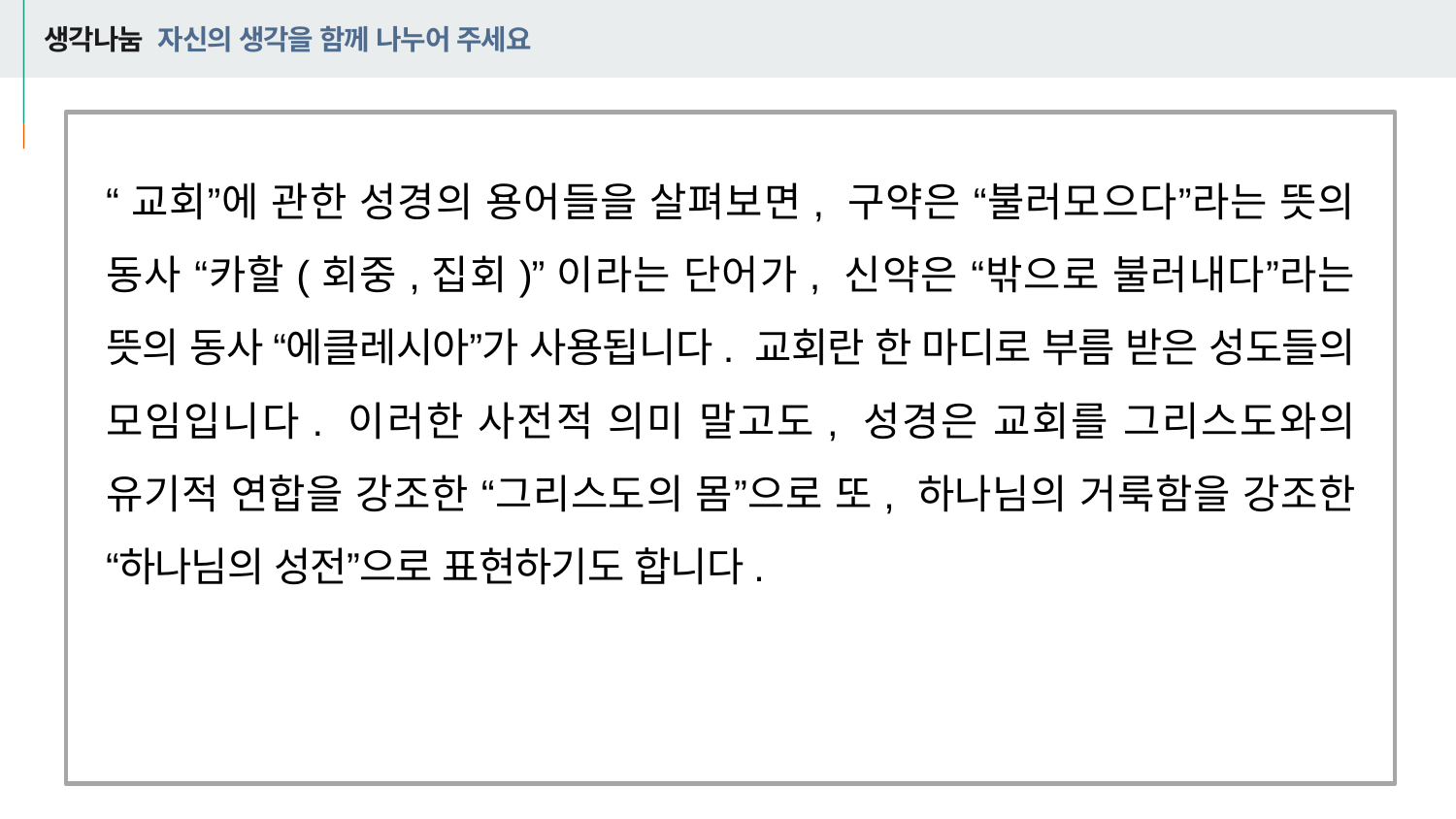

# 생각나눔  자신의 생각을 함께 나누어 주세요
“교회”에 관한 성경의 용어들을 살펴보면, 구약은 “불러모으다”라는 뜻의 동사 “카할(회중,집회)”이라는 단어가, 신약은 “밖으로 불러내다”라는 뜻의 동사 “에클레시아”가 사용됩니다. 교회란 한 마디로 부름 받은 성도들의 모임입니다. 이러한 사전적 의미 말고도, 성경은 교회를 그리스도와의 유기적 연합을 강조한 “그리스도의 몸”으로 또, 하나님의 거룩함을 강조한 “하나님의 성전”으로 표현하기도 합니다.